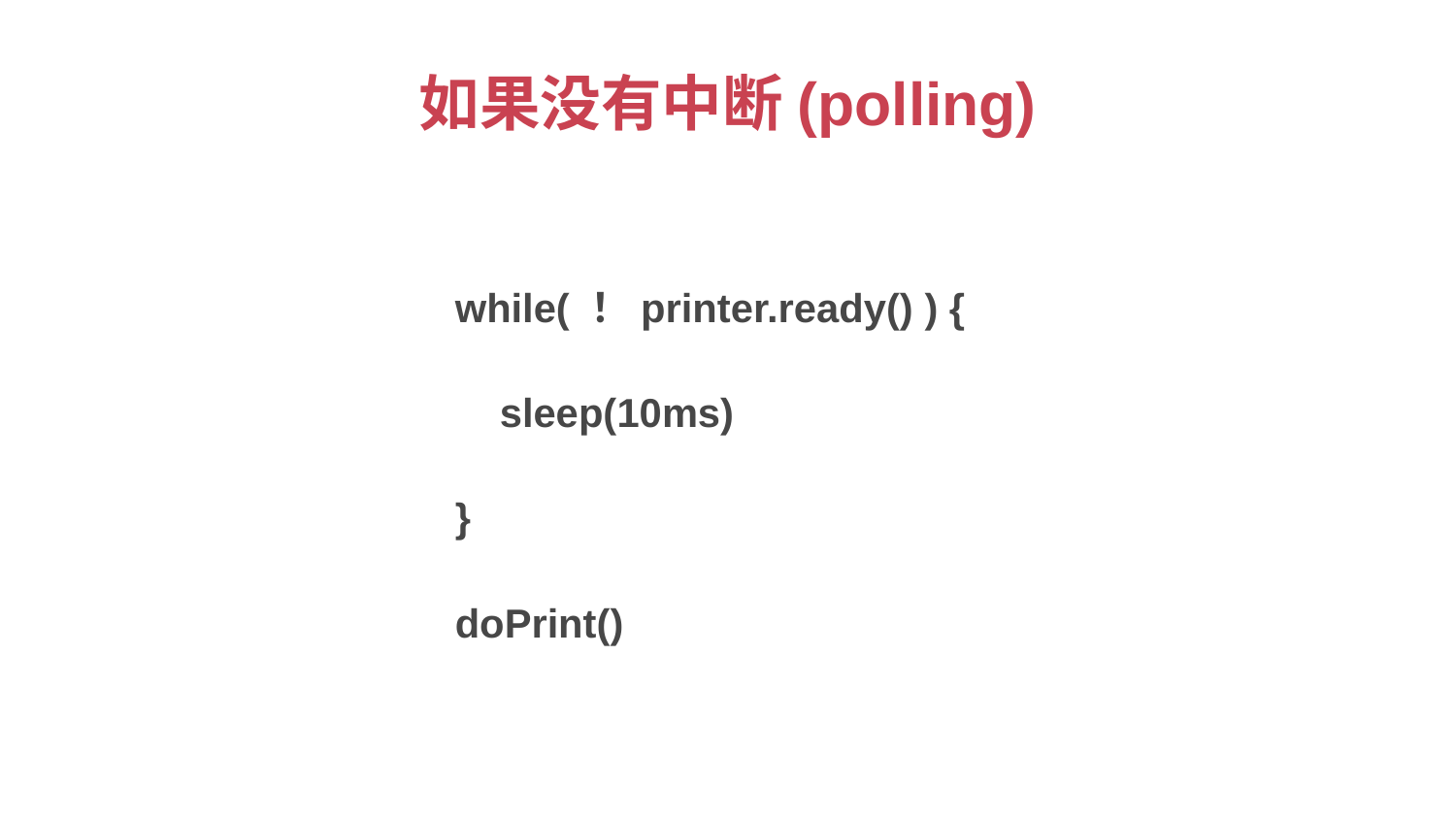

# 如果没有中断(polling)
while( ！printer.ready() ) {
    sleep(10ms)
}
doPrint()